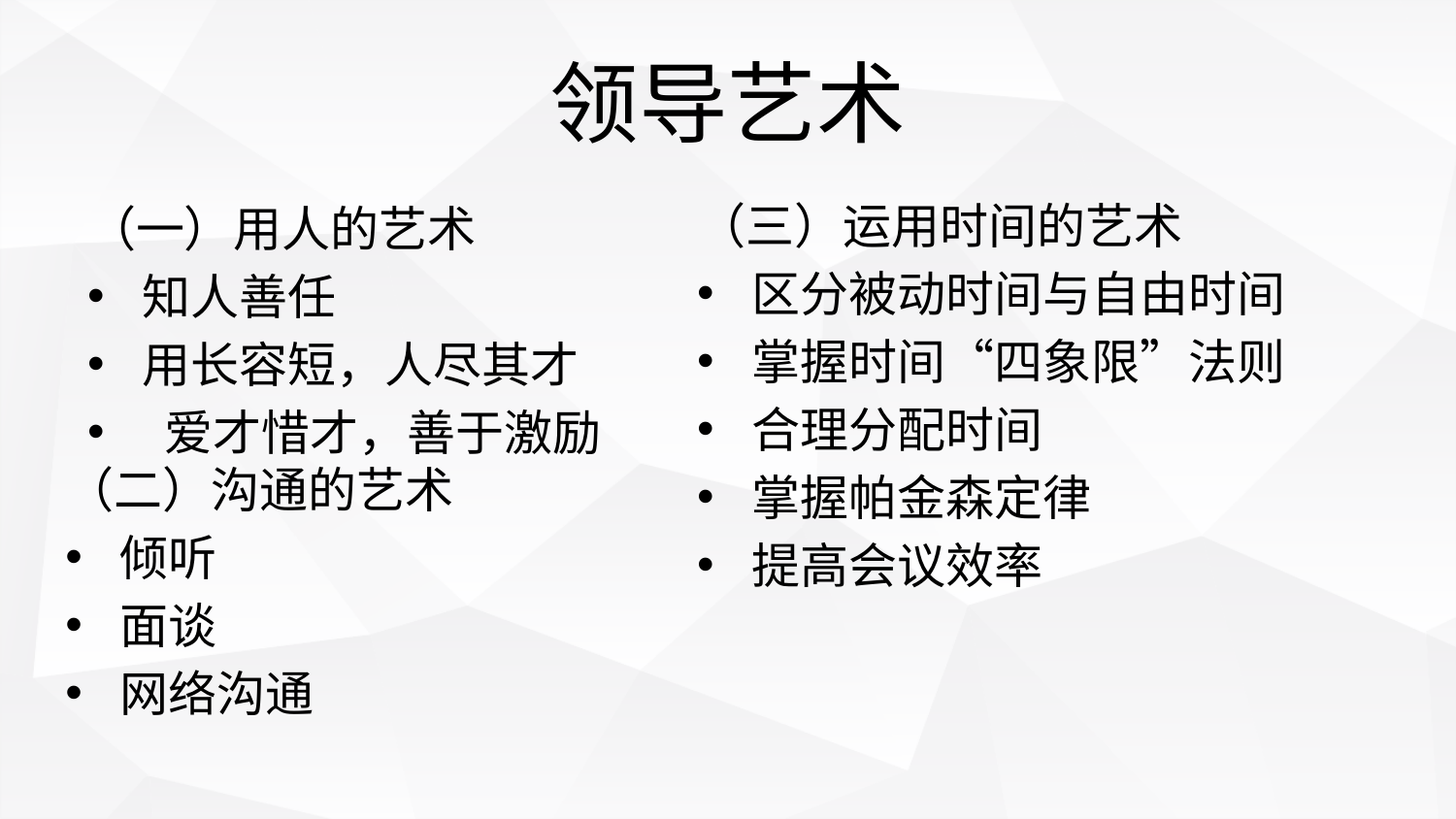

# 领导艺术
（三）运用时间的艺术
区分被动时间与自由时间
掌握时间“四象限”法则
合理分配时间
掌握帕金森定律
提高会议效率
（一）用人的艺术
知人善任
用长容短，人尽其才
 爱才惜才，善于激励
（二）沟通的艺术
倾听
面谈
网络沟通